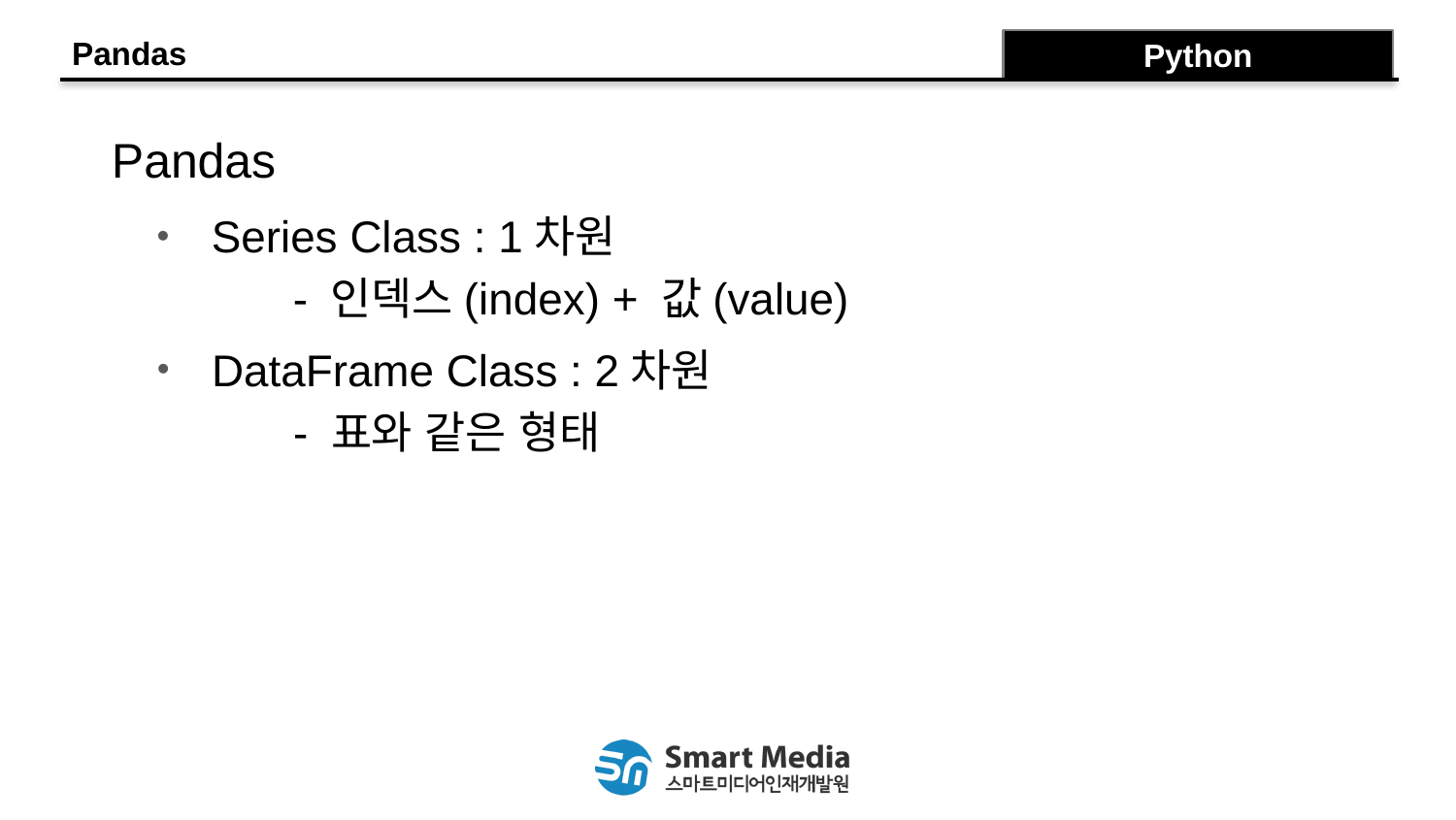

Pandas
Python
Pandas
Series Class : 1차원
           - 인덱스(index) + 값(value)
DataFrame Class : 2차원
           - 표와 같은 형태